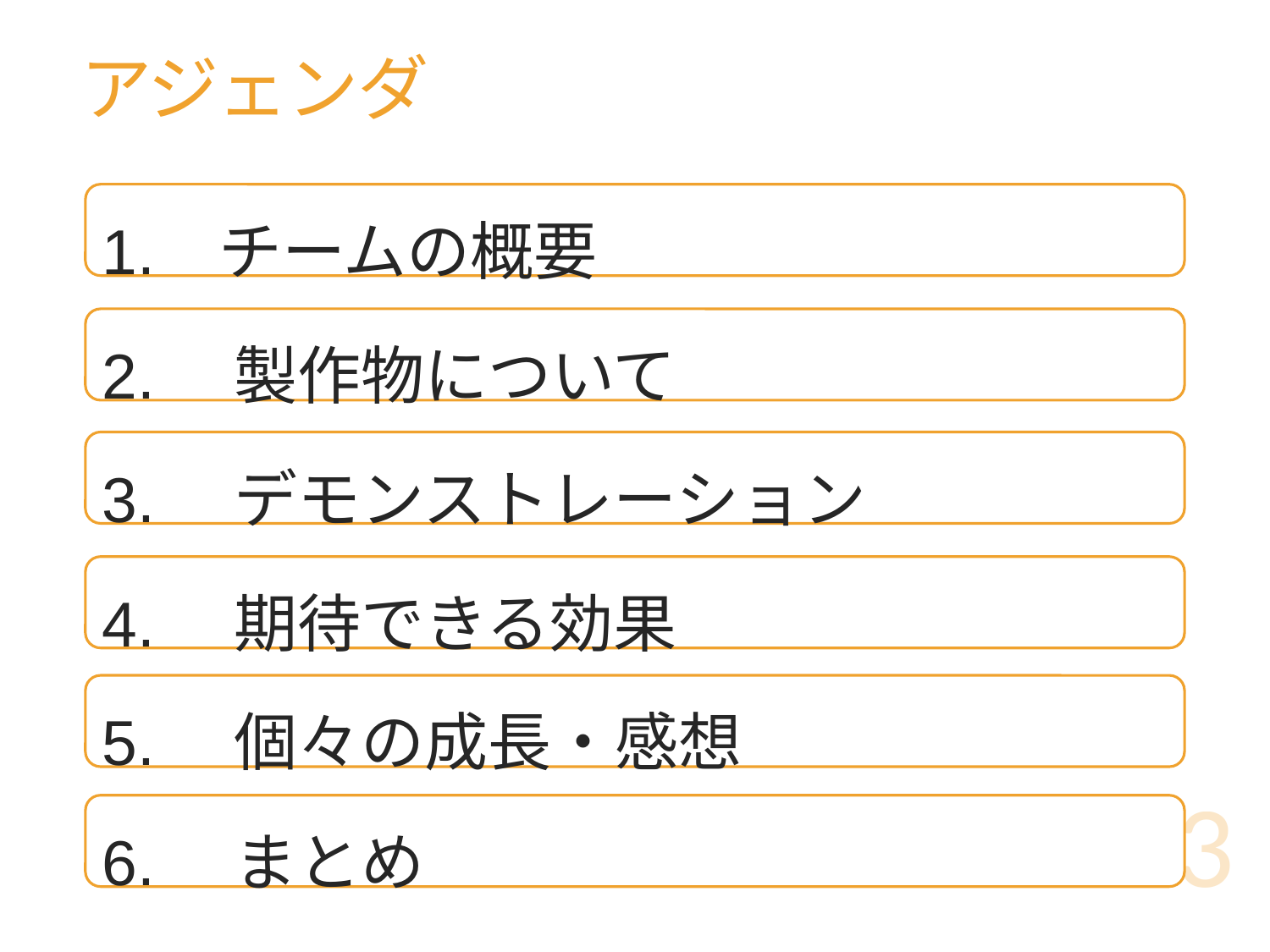

# アジェンダ
　チームの概要
2.　製作物について
3.　デモンストレーション
4.　期待できる効果
5.　個々の成長・感想
3
6.　まとめ